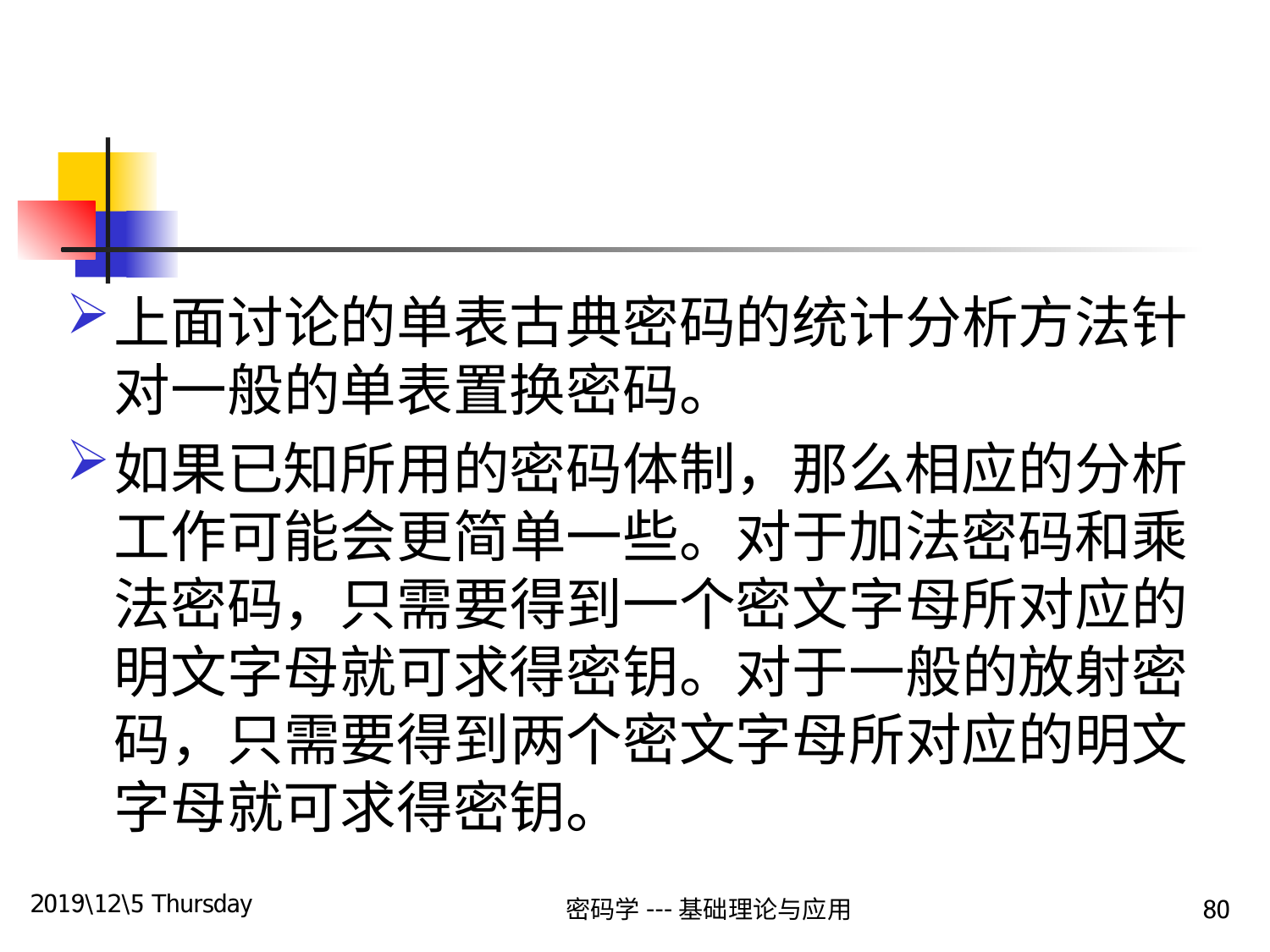

#
上面讨论的单表古典密码的统计分析方法针对一般的单表置换密码。
如果已知所用的密码体制，那么相应的分析工作可能会更简单一些。对于加法密码和乘法密码，只需要得到一个密文字母所对应的明文字母就可求得密钥。对于一般的放射密码，只需要得到两个密文字母所对应的明文字母就可求得密钥。

密码学---基础理论与应用
80
2019\12\5 Thursday